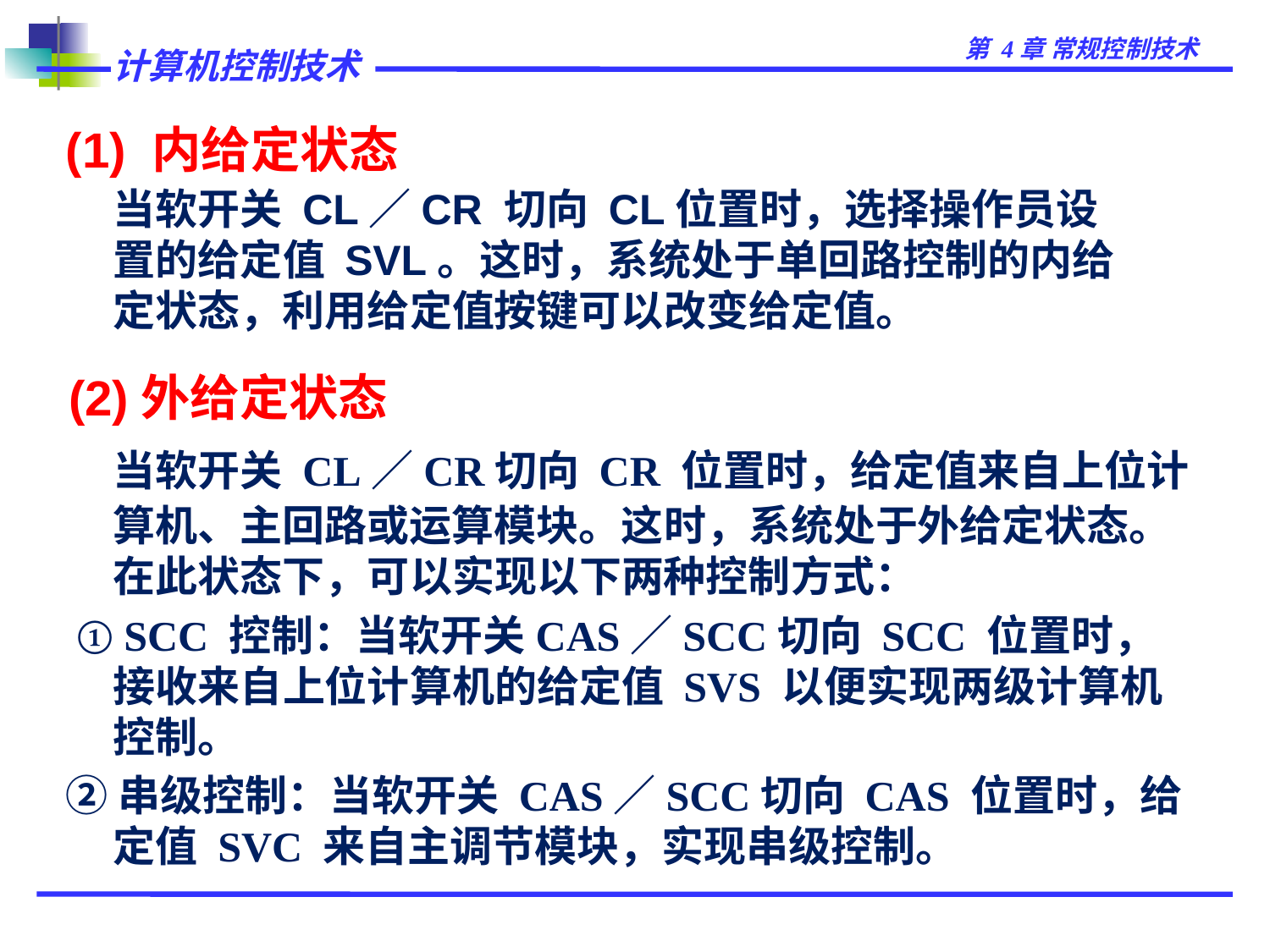

# (1) 内给定状态
	当软开关 CL／CR 切向 CL位置时，选择操作员设置的给定值 SVL。这时，系统处于单回路控制的内给定状态，利用给定值按键可以改变给定值。
(2)外给定状态
	当软开关 CL／CR切向 CR 位置时，给定值来自上位计算机、主回路或运算模块。这时，系统处于外给定状态。在此状态下，可以实现以下两种控制方式：
 ① SCC 控制：当软开关CAS／SCC切向 SCC 位置时，接收来自上位计算机的给定值 SVS 以便实现两级计算机控制。
②串级控制：当软开关 CAS／SCC切向 CAS 位置时，给定值 SVC 来自主调节模块，实现串级控制。